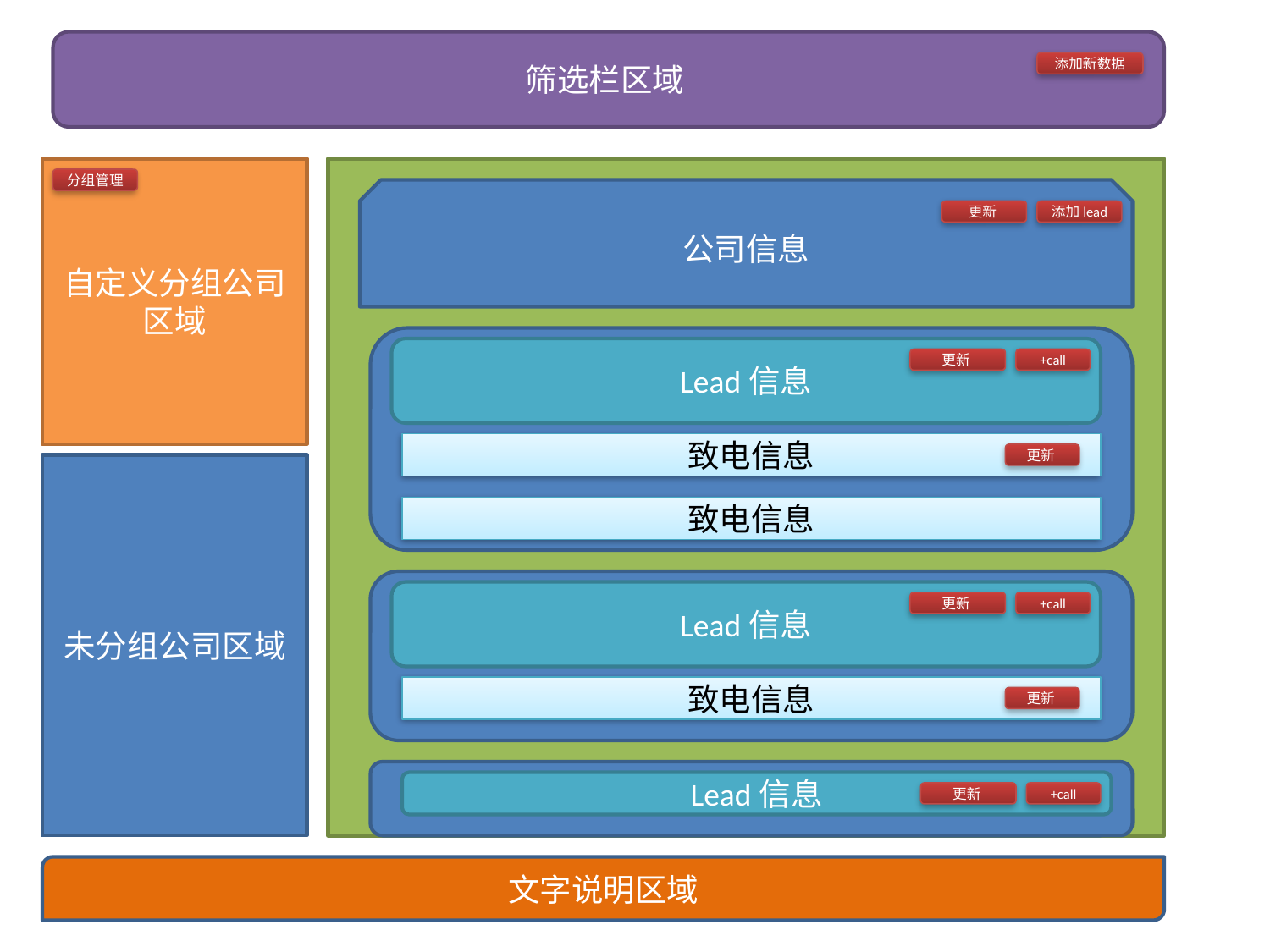

筛选栏区域
添加新数据
自定义分组公司区域

分组管理
公司信息
更新
添加lead

Lead信息
更新
+call
致电信息
更新
未分组公司区域
致电信息

Lead信息
更新
+call
致电信息
更新

Lead信息
更新
+call
文字说明区域